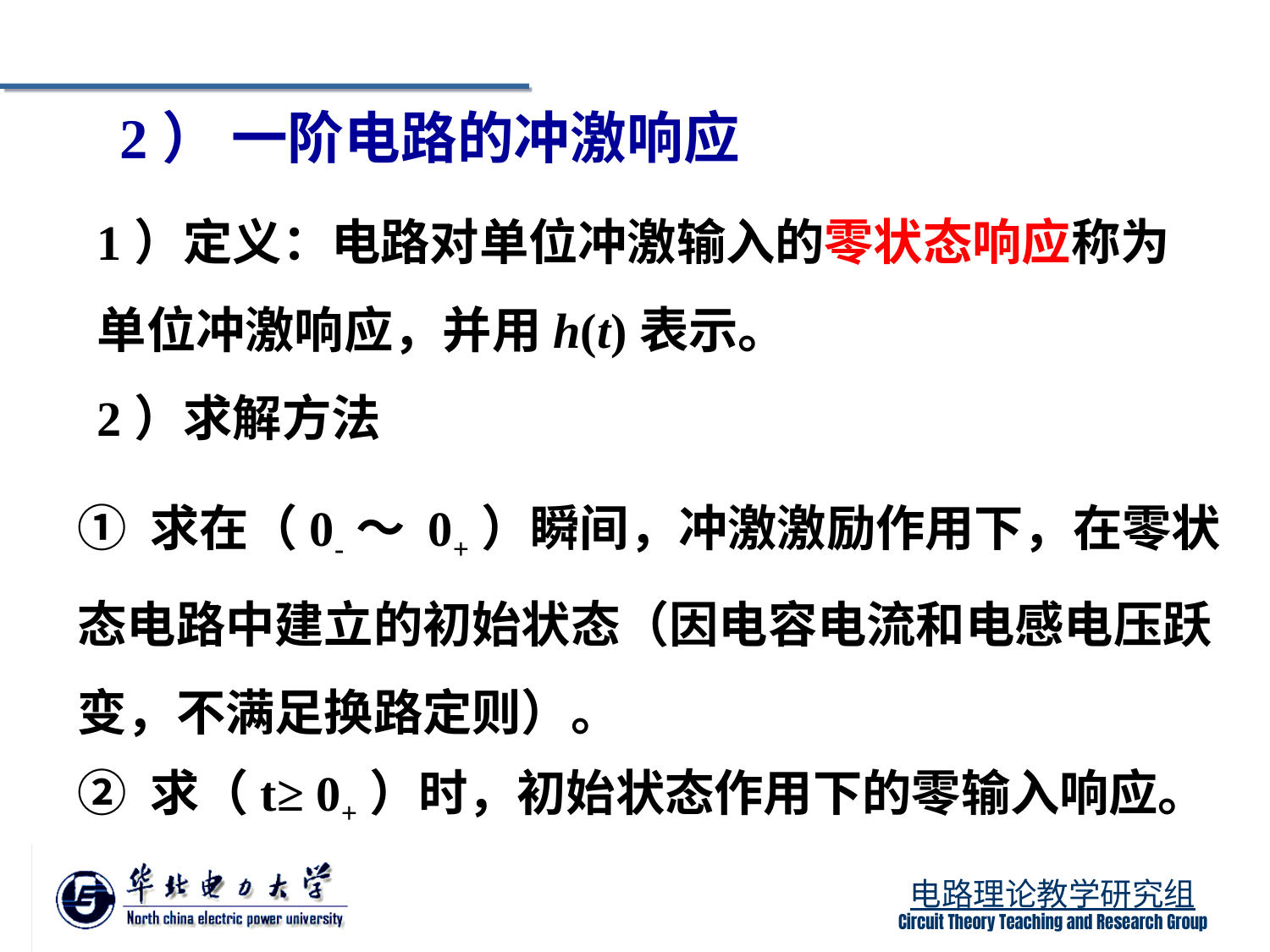

2） 一阶电路的冲激响应
1）定义：电路对单位冲激输入的零状态响应称为单位冲激响应，并用h(t)表示。
2）求解方法
① 求在（0-～ 0+）瞬间，冲激激励作用下，在零状态电路中建立的初始状态（因电容电流和电感电压跃变，不满足换路定则）。
② 求（t≥ 0+）时，初始状态作用下的零输入响应。